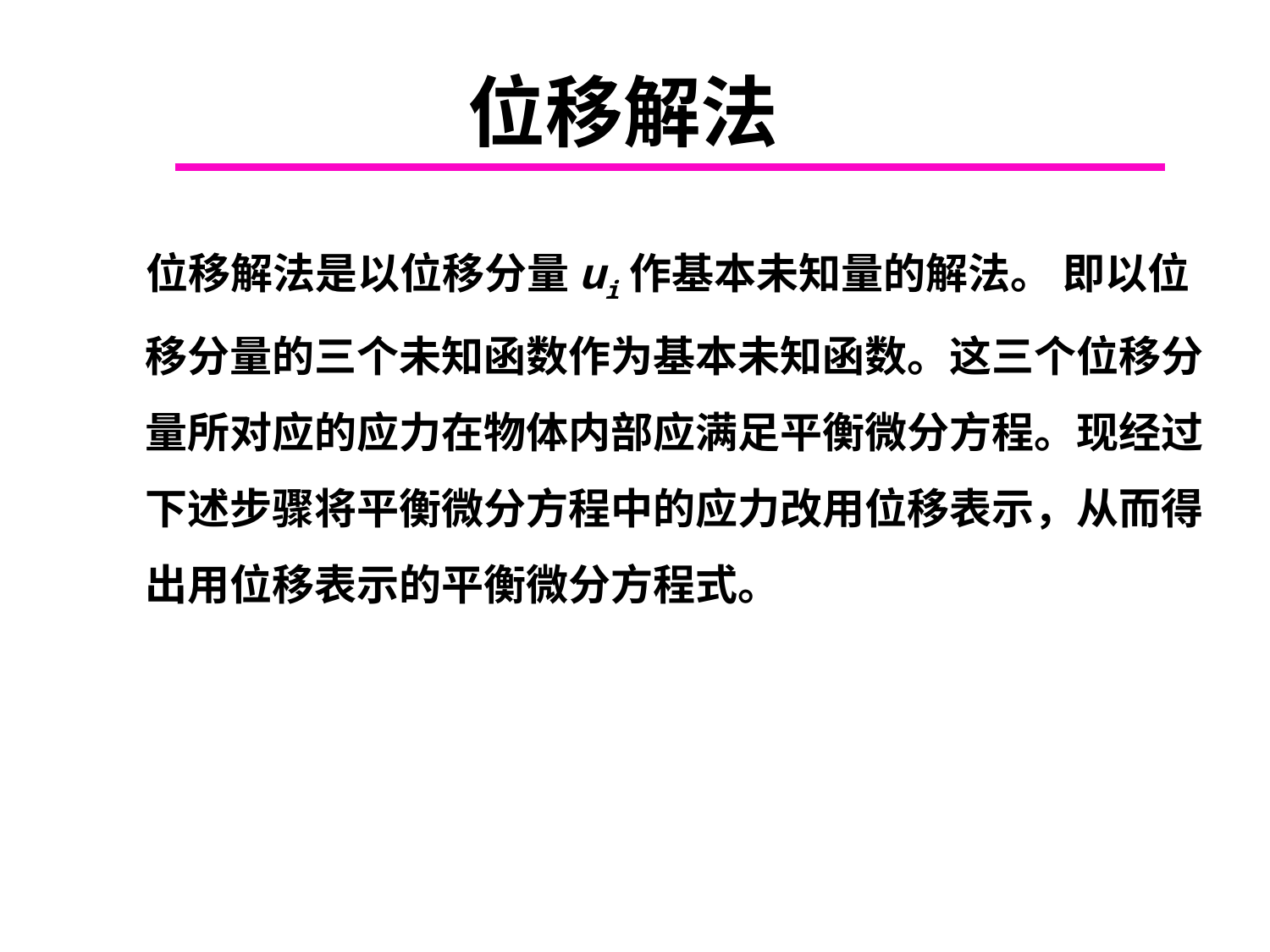

# 位移解法
    位移解法是以位移分量ui作基本未知量的解法。 即以位移分量的三个未知函数作为基本未知函数。这三个位移分量所对应的应力在物体内部应满足平衡微分方程。现经过下述步骤将平衡微分方程中的应力改用位移表示，从而得出用位移表示的平衡微分方程式。